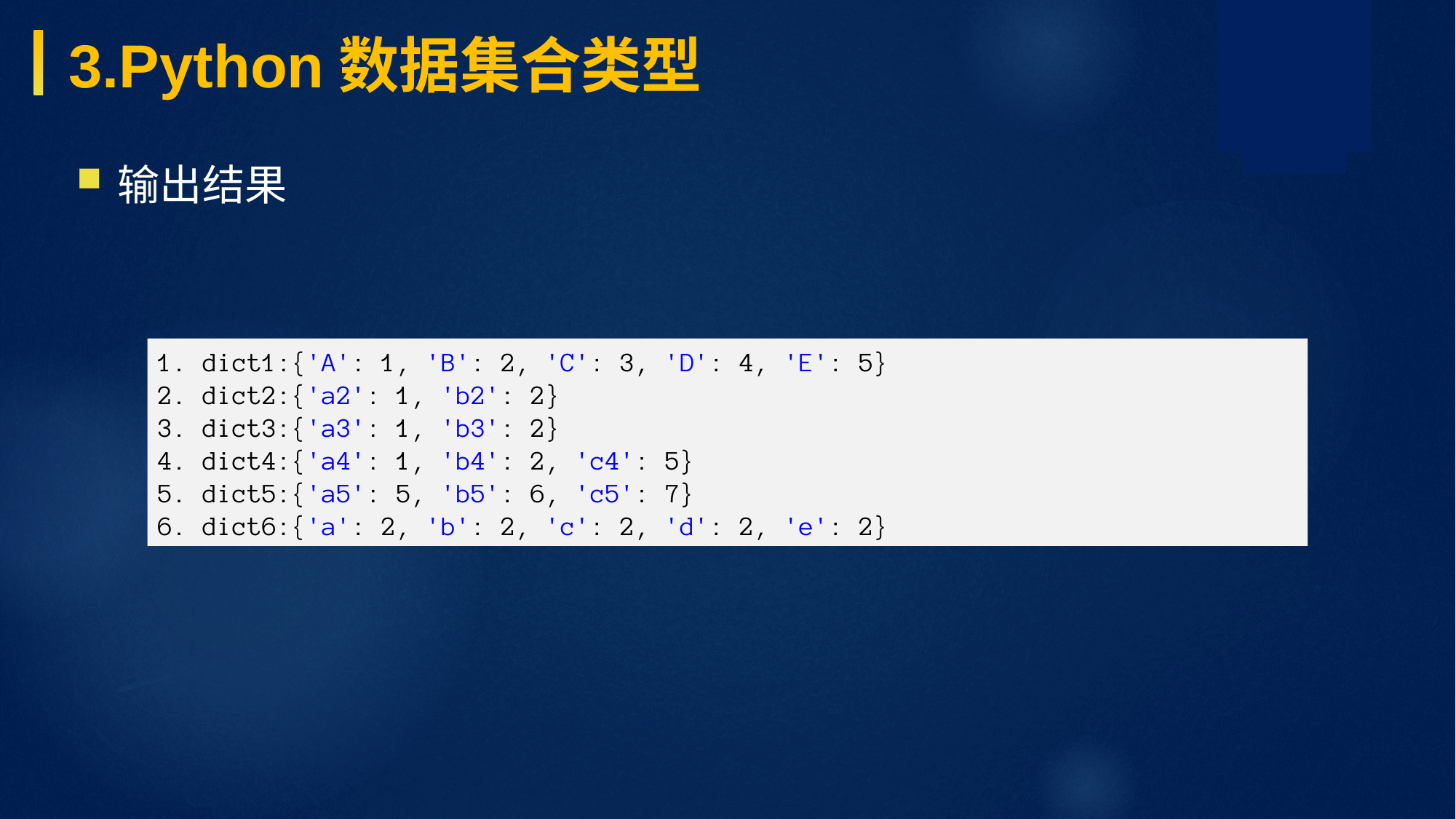

3.Python数据集合类型
输出结果

1. dict1:{'A': 1, 'B': 2, 'C': 3, 'D': 4, 'E': 5}    2. dict2:{'a2': 1, 'b2': 2}    3. dict3:{'a3': 1, 'b3': 2}    4. dict4:{'a4': 1, 'b4': 2, 'c4': 5}    5. dict5:{'a5': 5, 'b5': 6, 'c5': 7}    6. dict6:{'a': 2, 'b': 2, 'c': 2, 'd': 2, 'e': 2}